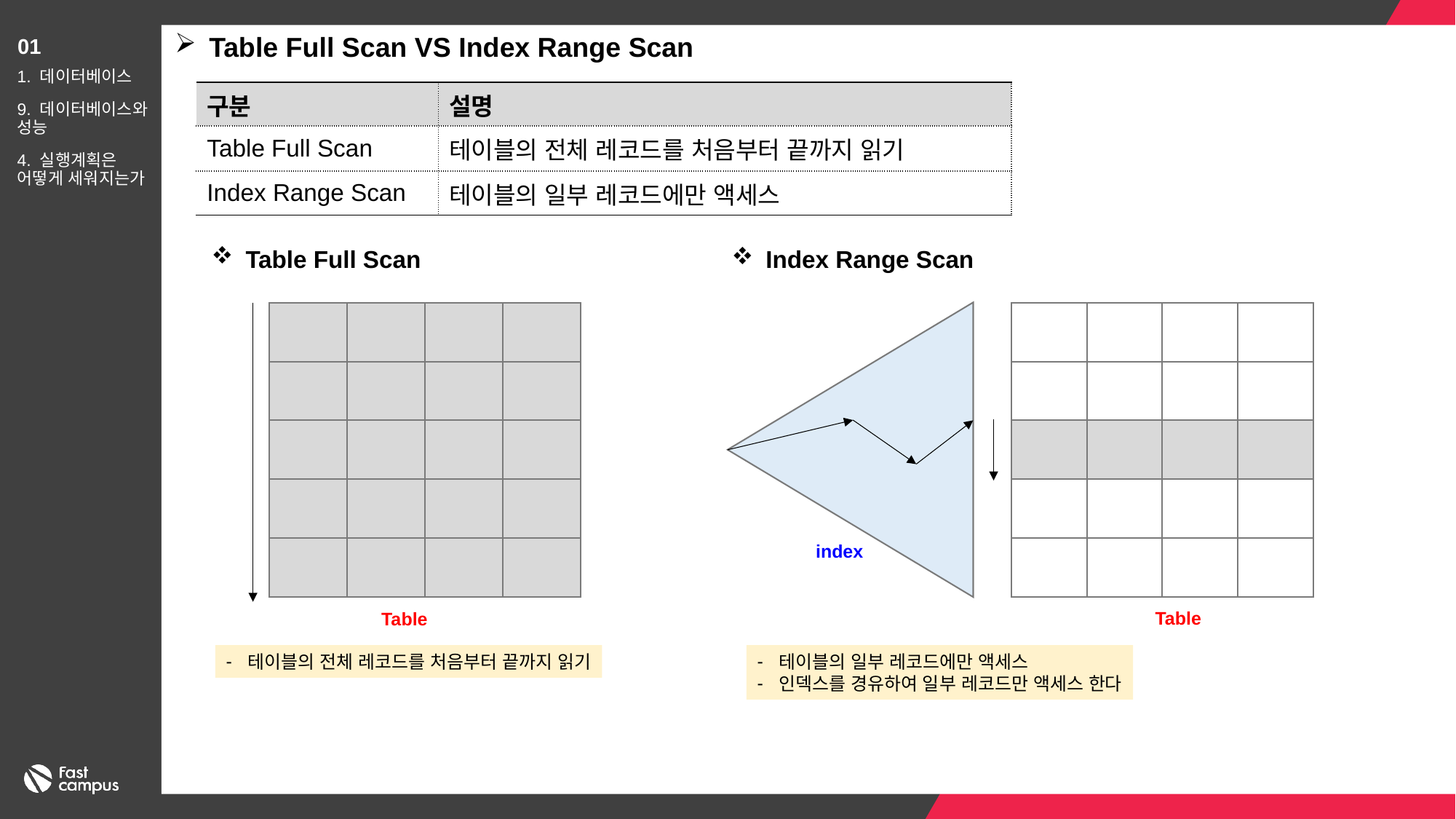

Table Full Scan VS Index Range Scan
01
1. 데이터베이스
9. 데이터베이스와 성능
4. 실행계획은 어떻게 세워지는가
| 구분 | 설명 |
| --- | --- |
| Table Full Scan | 테이블의 전체 레코드를 처음부터 끝까지 읽기 |
| Index Range Scan | 테이블의 일부 레코드에만 액세스 |
Table Full Scan
Index Range Scan

index
Table
Table
테이블의 전체 레코드를 처음부터 끝까지 읽기
테이블의 일부 레코드에만 액세스
인덱스를 경유하여 일부 레코드만 액세스 한다